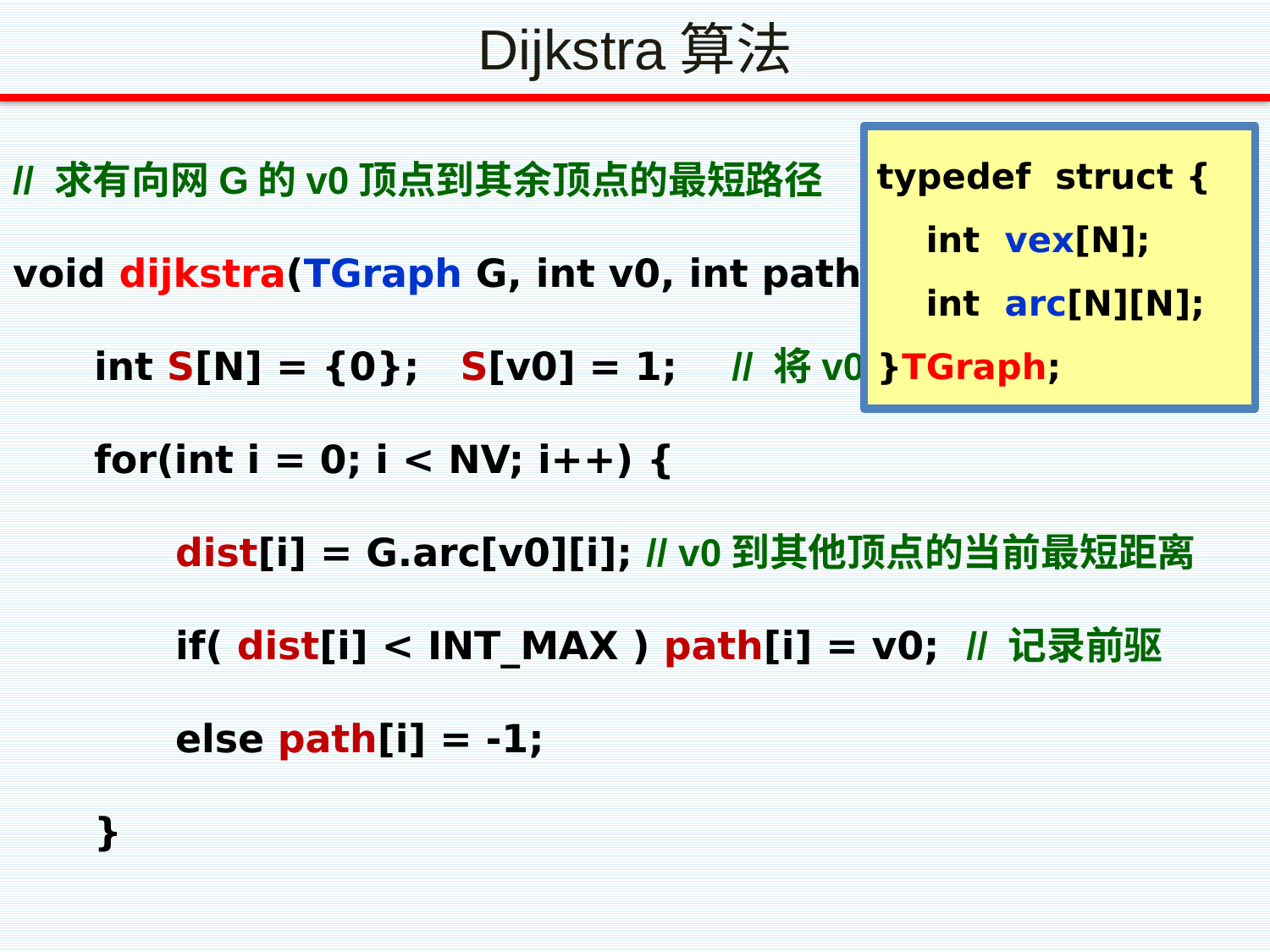

# Dijkstra算法
// 求有向网G的v0顶点到其余顶点的最短路径
void dijkstra(TGraph G, int v0, int path[], int dist[]) {
      int S[N] = {0};   S[v0] = 1;    // 将v0加入到集合S中
      for(int i = 0; i < NV; i++) {
            dist[i] = G.arc[v0][i]; // v0到其他顶点的当前最短距离
            if( dist[i] < INT_MAX ) path[i] = v0;  // 记录前驱
            else path[i] = -1;
      }
typedef  struct {
    int  vex[N];
    int  arc[N][N];
}TGraph;